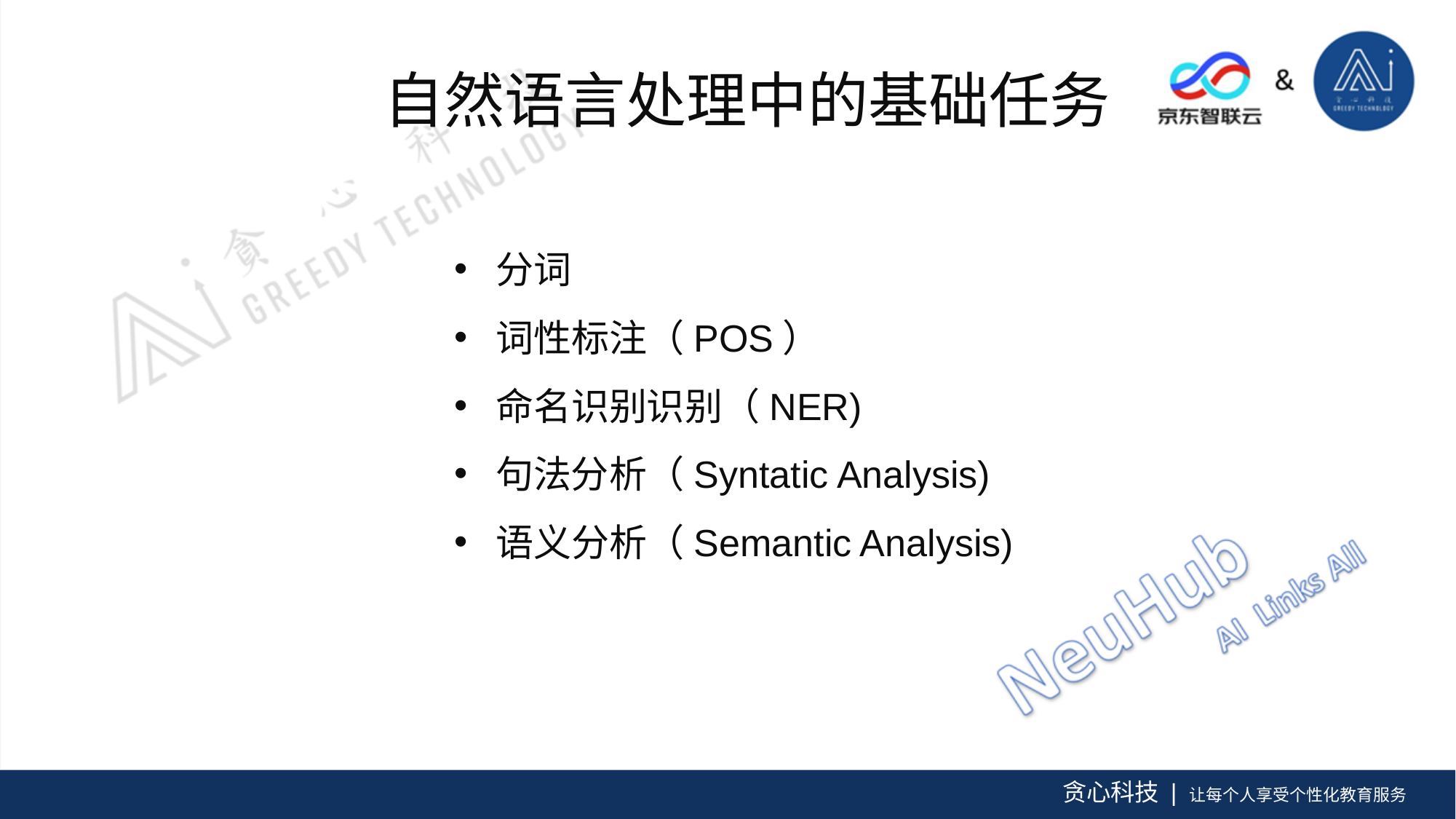

自然语言处理中的基础任务
分词
词性标注（POS）
命名识别识别（NER)
句法分析（Syntatic Analysis)
语义分析（Semantic Analysis)